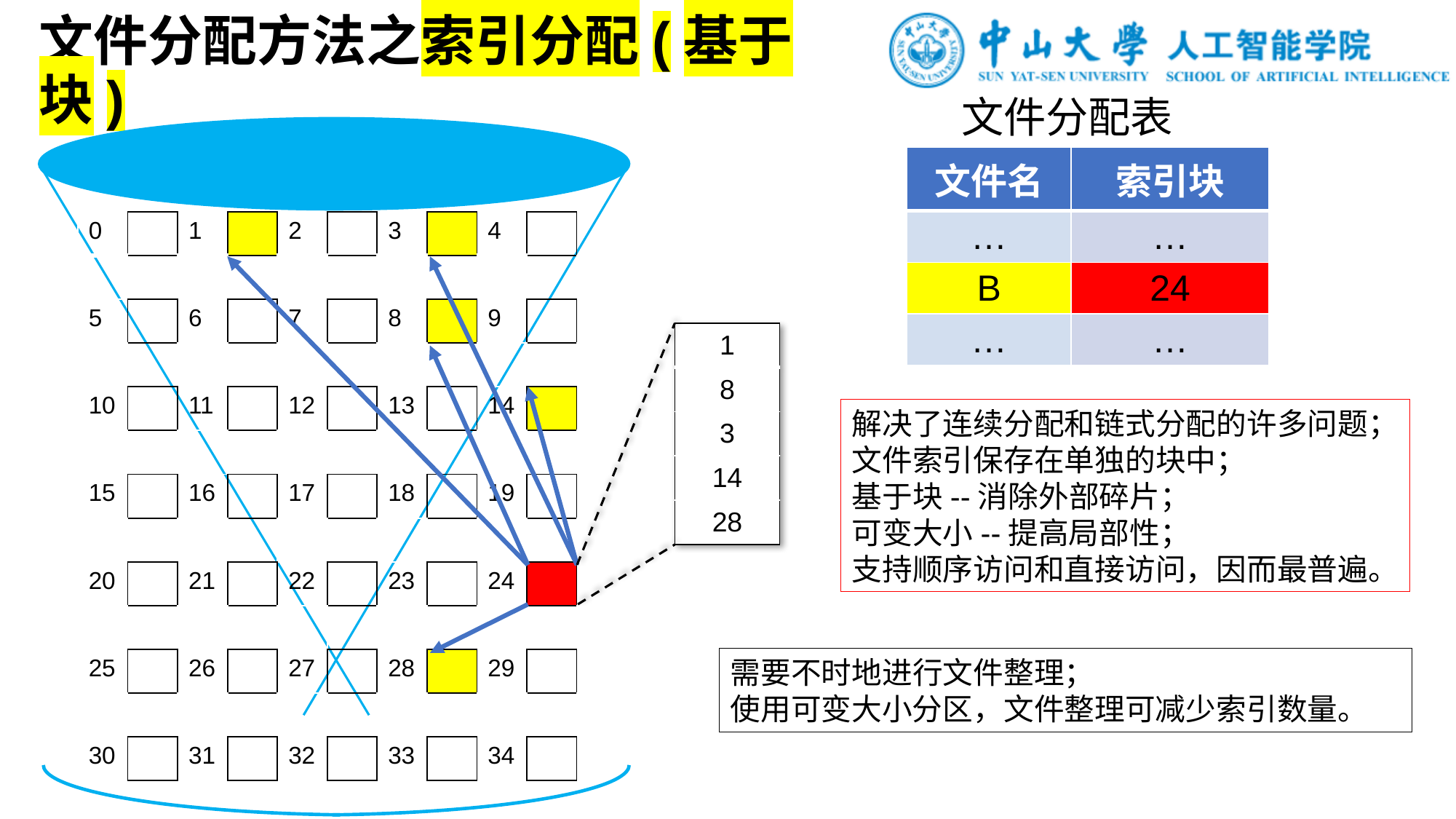

文件分配方法之索引分配(基于块)
文件分配表

| 文件名 | 索引块 |
| --- | --- |
| … | … |
| B | 24 |
| … | … |
| 0 |  | 1 |  | 2 |  | 3 |  | 4 |  |
| --- | --- | --- | --- | --- | --- | --- | --- | --- | --- |
|  |  |  |  |  |  |  |  |  |  |
| 5 |  | 6 |  | 7 |  | 8 |  | 9 |  |
|  |  |  |  |  |  |  |  |  |  |
| 10 |  | 11 |  | 12 |  | 13 |  | 14 |  |
|  |  |  |  |  |  |  |  |  |  |
| 15 |  | 16 |  | 17 |  | 18 |  | 19 |  |
|  |  |  |  |  |  |  |  |  |  |
| 20 |  | 21 |  | 22 |  | 23 |  | 24 |  |
|  |  |  |  |  |  |  |  |  |  |
| 25 |  | 26 |  | 27 |  | 28 |  | 29 |  |
|  |  |  |  |  |  |  |  |  |  |
| 30 |  | 31 |  | 32 |  | 33 |  | 34 |  |
| 1 |
| --- |
| 8 |
| 3 |
| 14 |
| 28 |
解决了连续分配和链式分配的许多问题；
文件索引保存在单独的块中；
基于块--消除外部碎片；
可变大小--提高局部性；
支持顺序访问和直接访问，因而最普遍。
需要不时地进行文件整理；
使用可变大小分区，文件整理可减少索引数量。